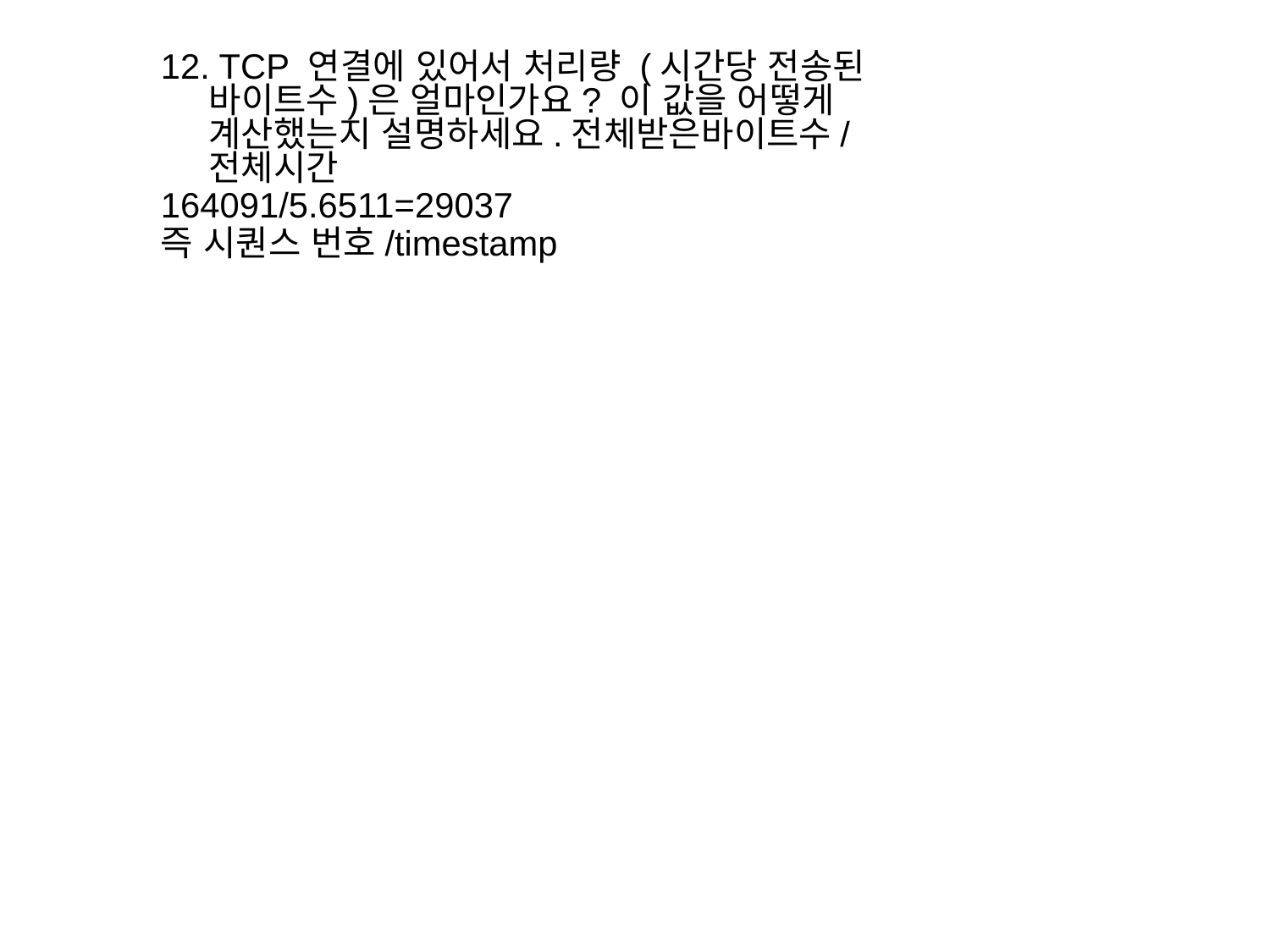

12. TCP 연결에 있어서 처리량 (시간당 전송된 바이트수)은 얼마인가요? 이 값을 어떻게 계산했는지 설명하세요.전체받은바이트수/전체시간
164091/5.6511=29037
즉 시퀀스 번호/timestamp